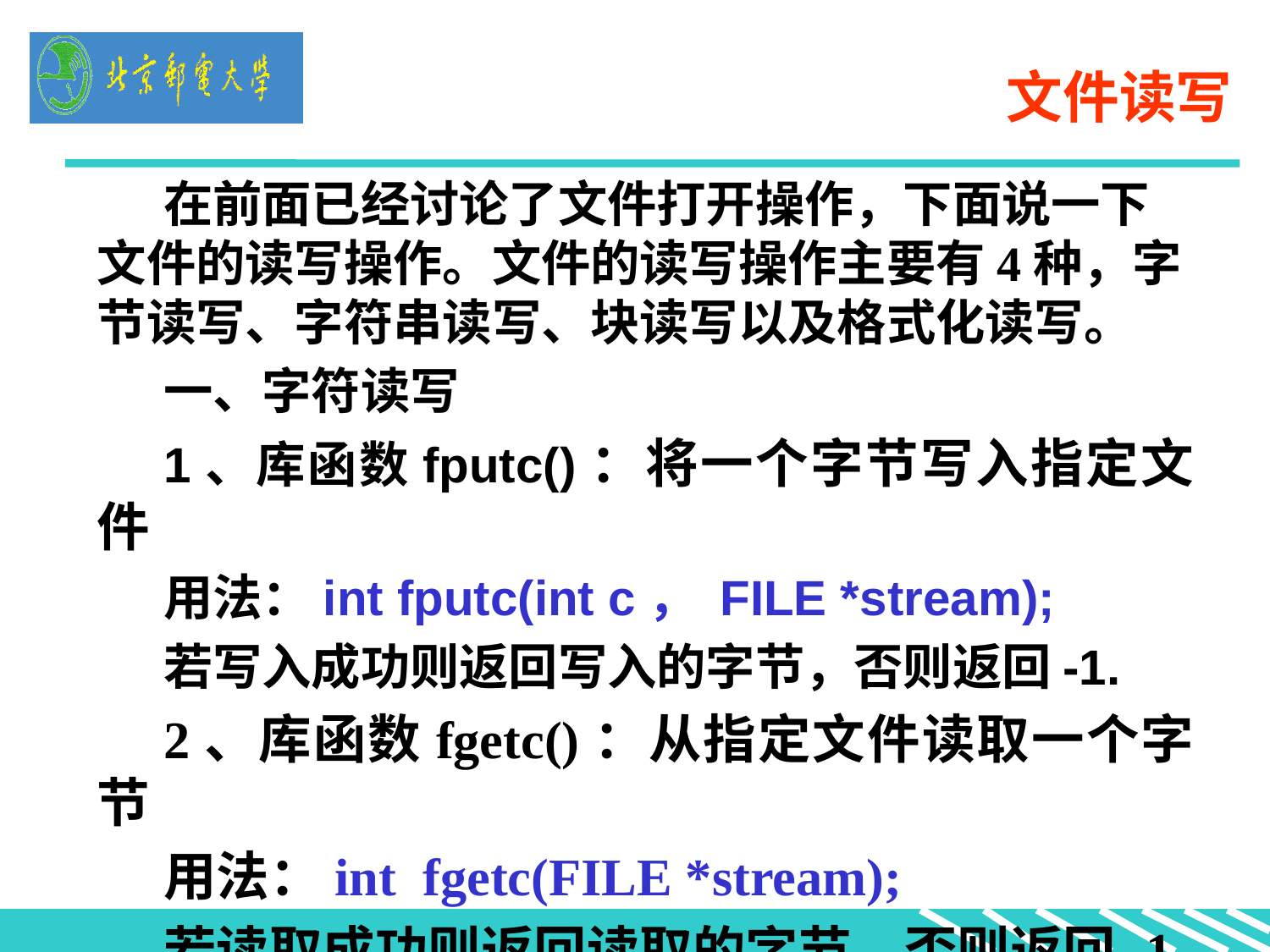

# 文件读写
在前面已经讨论了文件打开操作，下面说一下文件的读写操作。文件的读写操作主要有4种，字节读写、字符串读写、块读写以及格式化读写。
一、字符读写
1、库函数fputc()：将一个字节写入指定文件
用法：int fputc(int c， FILE *stream);
若写入成功则返回写入的字节，否则返回-1.
2、库函数fgetc()：从指定文件读取一个字节
用法：int  fgetc(FILE *stream);
若读取成功则返回读取的字节，否则返回-1

17